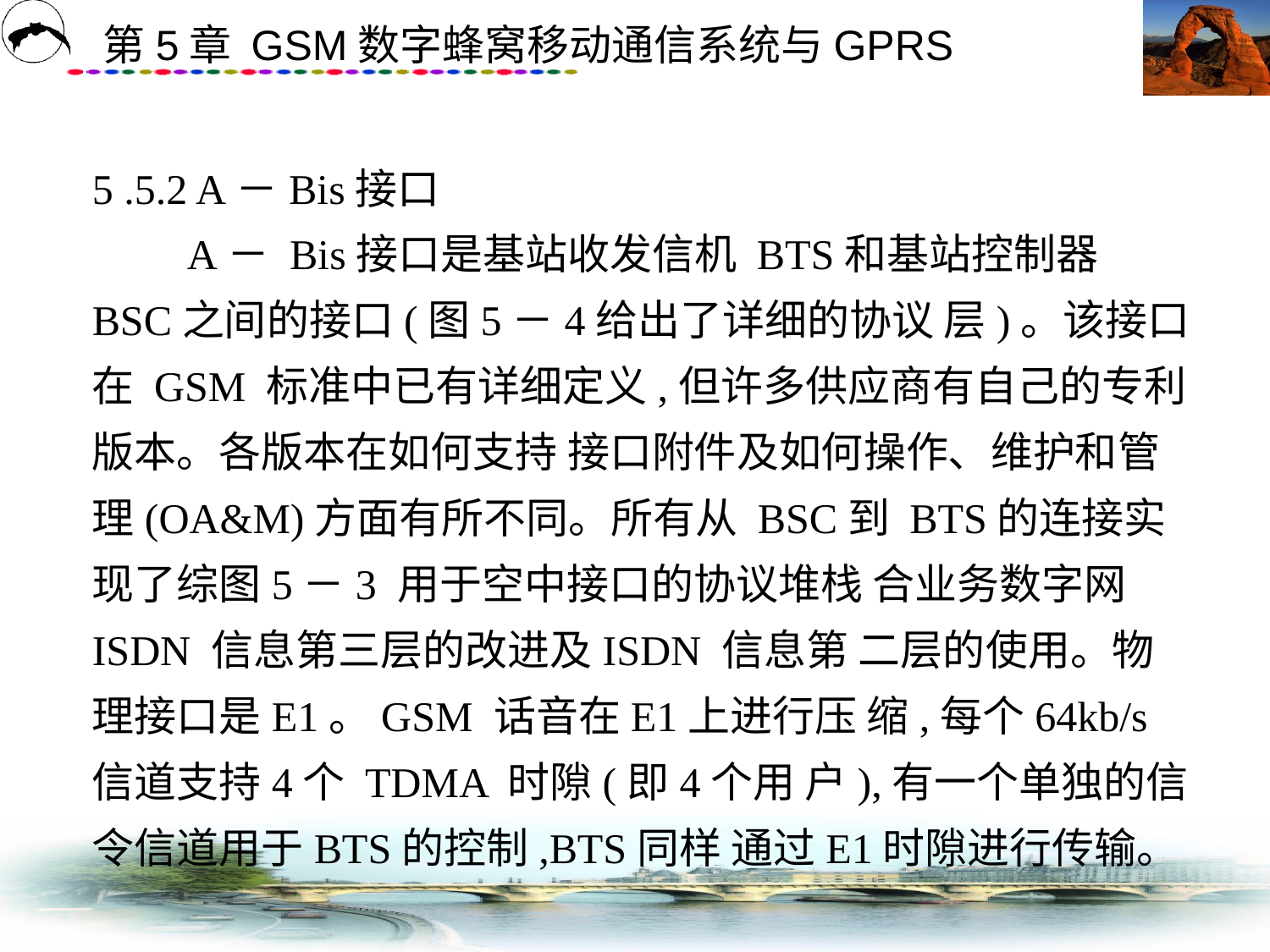

# 5 .5.2 A－Bis接口 　　A－ Bis接口是基站收发信机 BTS和基站控制器 BSC之间的接口(图5－4给出了详细的协议 层)。该接口在 GSM 标准中已有详细定义,但许多供应商有自己的专利版本。各版本在如何支持 接口附件及如何操作、维护和管理(OA&M)方面有所不同。所有从 BSC到 BTS的连接实现了综图5－3 用于空中接口的协议堆栈 合业务数字网ISDN 信息第三层的改进及ISDN 信息第 二层的使用。物理接口是E1。GSM 话音在E1上进行压 缩,每个64kb/s信道支持4个 TDMA 时隙(即4个用 户),有一个单独的信令信道用于BTS的控制,BTS同样 通过E1时隙进行传输。